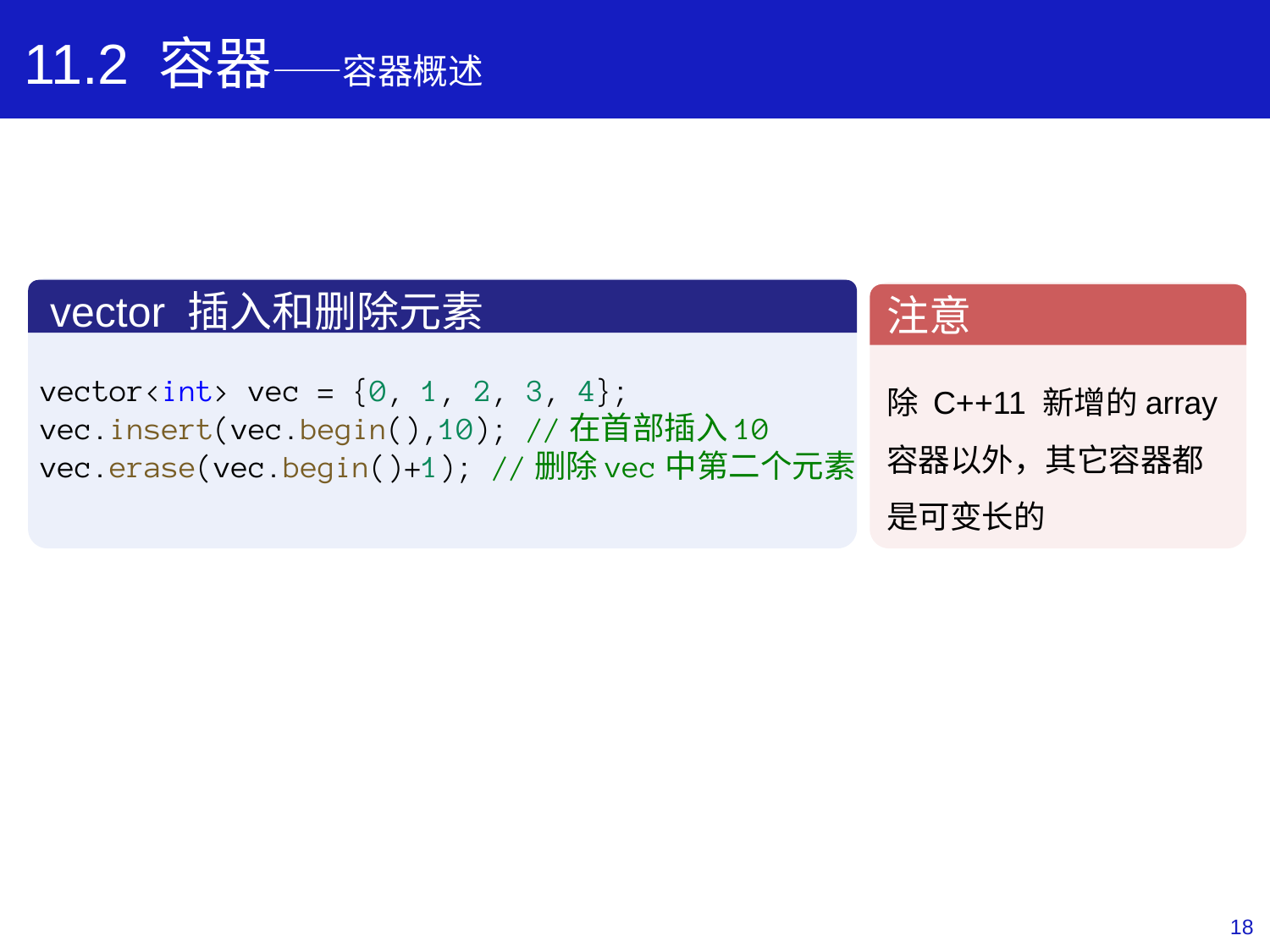

11.2 容器——容器概述

vector 插入和删除元素

注意
除 C++11 新增的array容器以外，其它容器都是可变长的
vector<int> vec = {0, 1, 2, 3, 4};
vec.insert(vec.begin(),10); //在首部插入10
vec.erase(vec.begin()+1); //删除vec中第二个元素
18